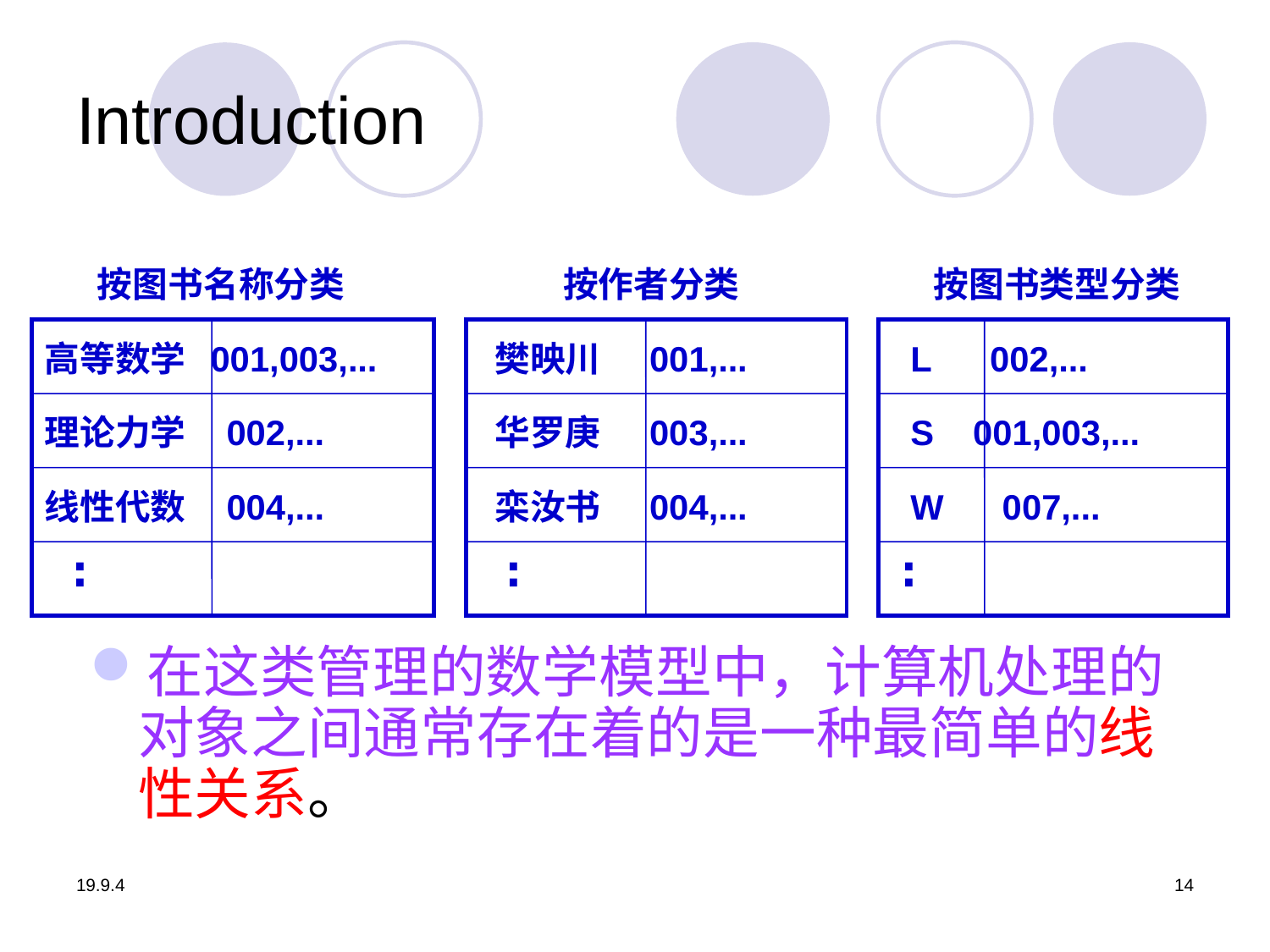

# Introduction
按图书名称分类
按作者分类
按图书类型分类

高等数学  001,003,...
 樊映川     001,...
  L      002,...

理论力学    002,...
 华罗庚     003,...
  S    001,003,...

线性代数    004,...
 栾汝书     004,...
  W      007,...

   ∶

   ∶

 ∶
在这类管理的数学模型中，计算机处理的对象之间通常存在着的是一种最简单的线性关系。
19.9.4
14